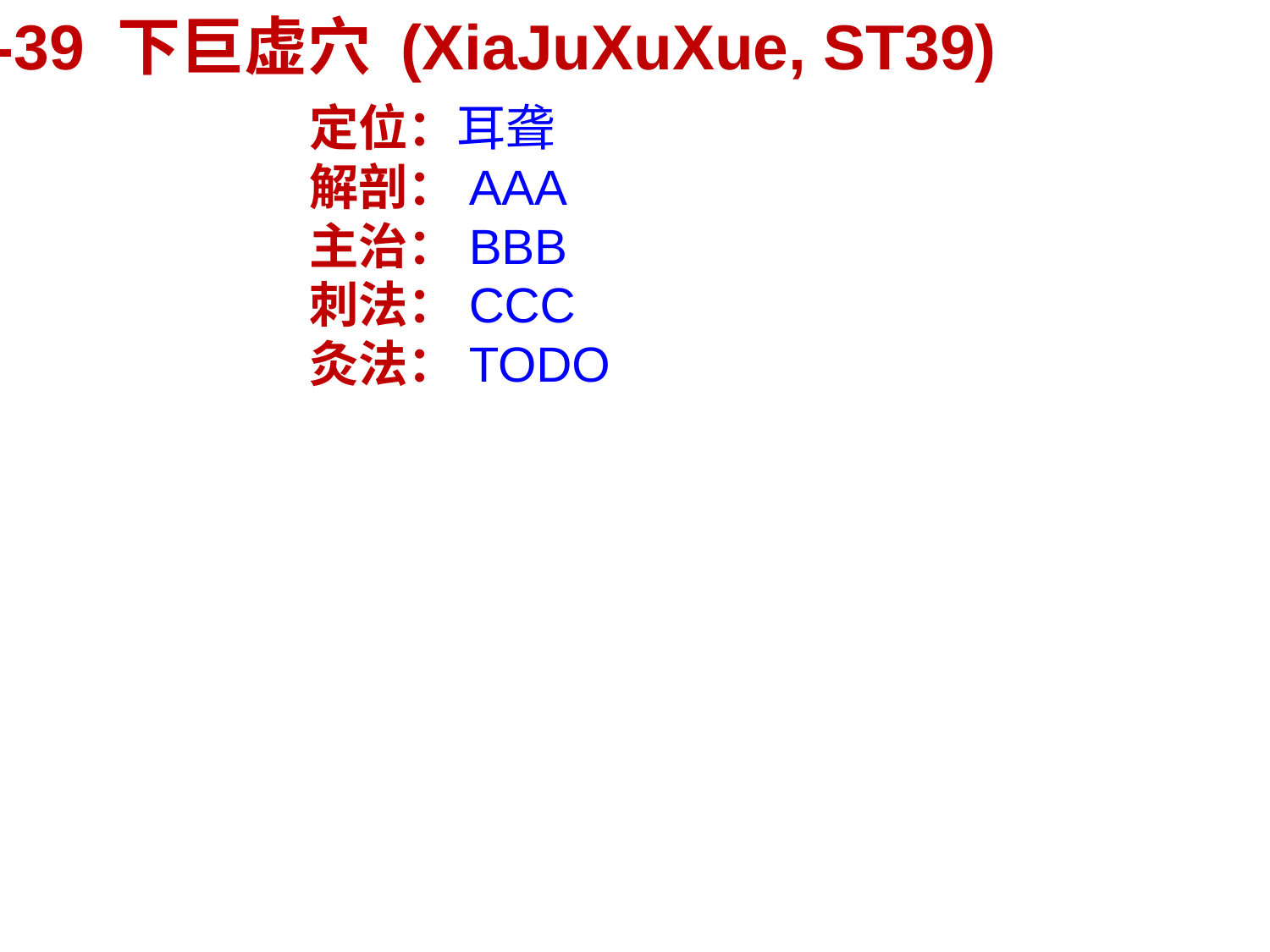

45-39 下巨虚穴 (XiaJuXuXue, ST39)
定位：耳聋
解剖：AAA
主治：BBB
刺法：CCC
灸法：TODO